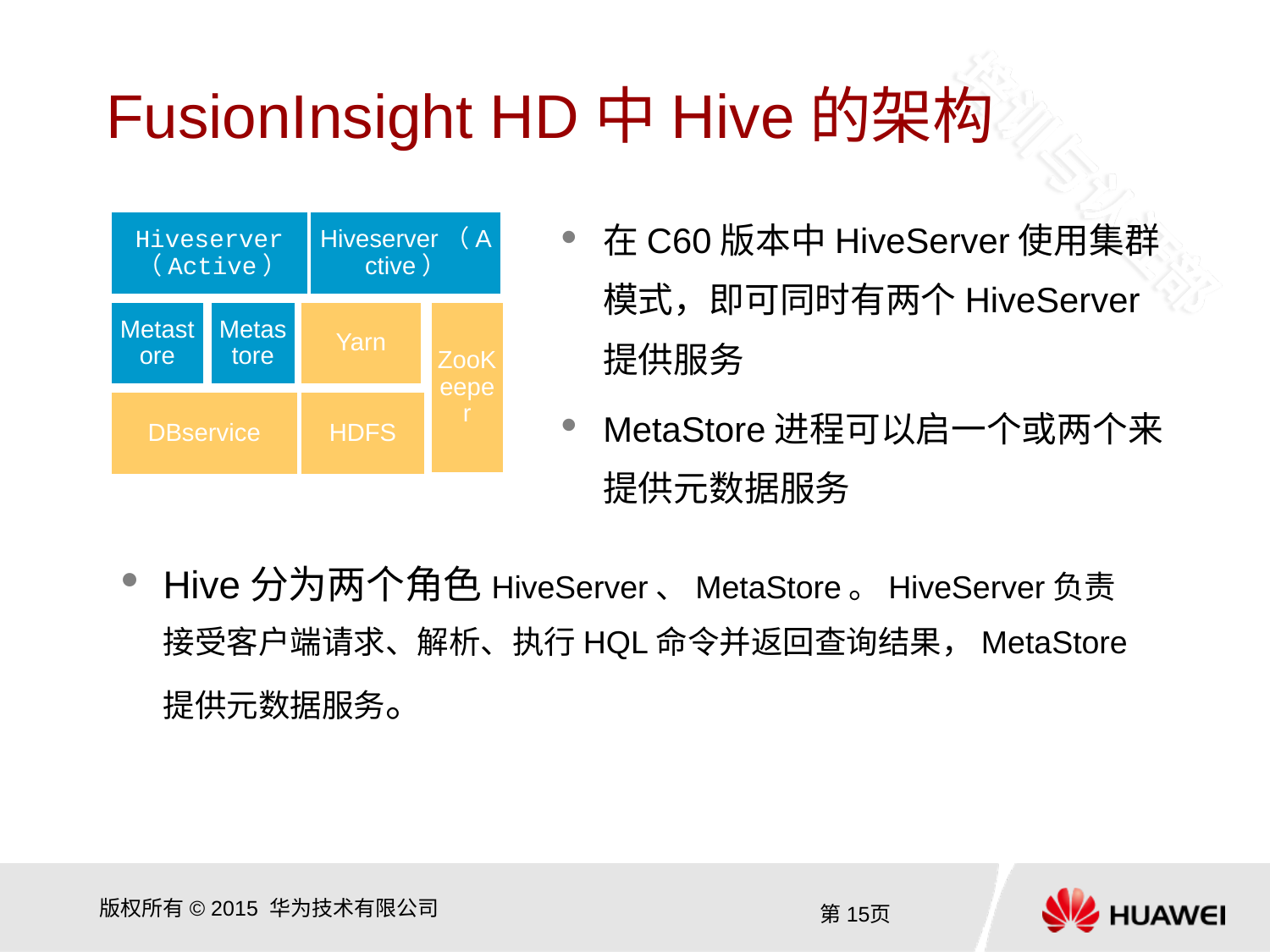

# FusionInsight HD中Hive的架构
在C60版本中HiveServer使用集群模式，即可同时有两个HiveServer提供服务
MetaStore进程可以启一个或两个来提供元数据服务

Hiveserver（Active）
Hiveserver（Active）
Metastore
Metastore
DBservice
ZooKeeper
HDFS
Yarn
Hive分为两个角色HiveServer、MetaStore。HiveServer负责接受客户端请求、解析、执行HQL命令并返回查询结果，MetaStore提供元数据服务。